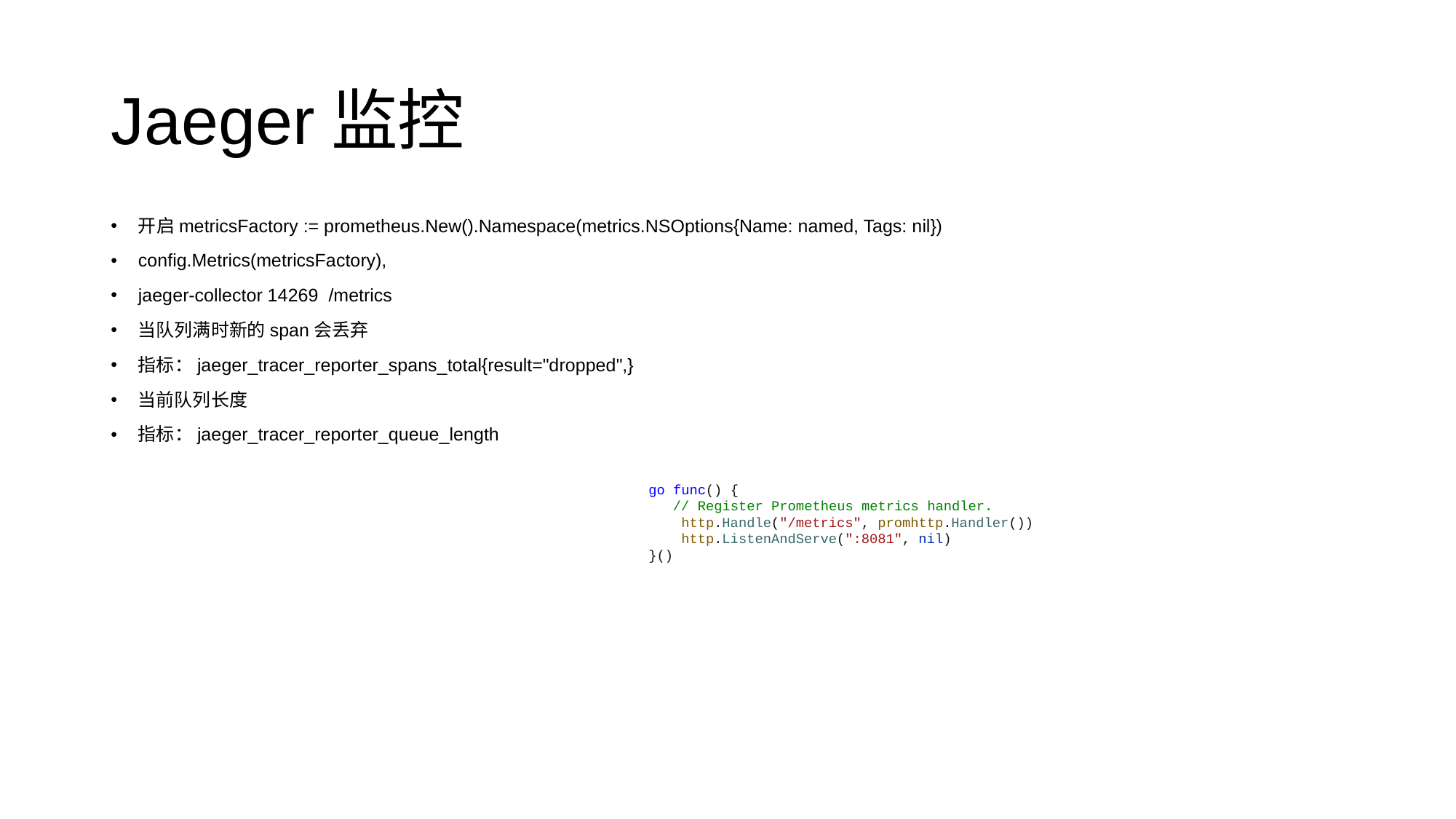

# Jaeger监控

开启metricsFactory := prometheus.New().Namespace(metrics.NSOptions{Name: named, Tags: nil})
config.Metrics(metricsFactory),
jaeger-collector 14269  /metrics
当队列满时新的span会丢弃
指标：jaeger_tracer_reporter_spans_total{result="dropped",}
当前队列长度
指标：jaeger_tracer_reporter_queue_length
go func() {
   // Register Prometheus metrics handler.
    http.Handle("/metrics", promhttp.Handler())
    http.ListenAndServe(":8081", nil)
}()